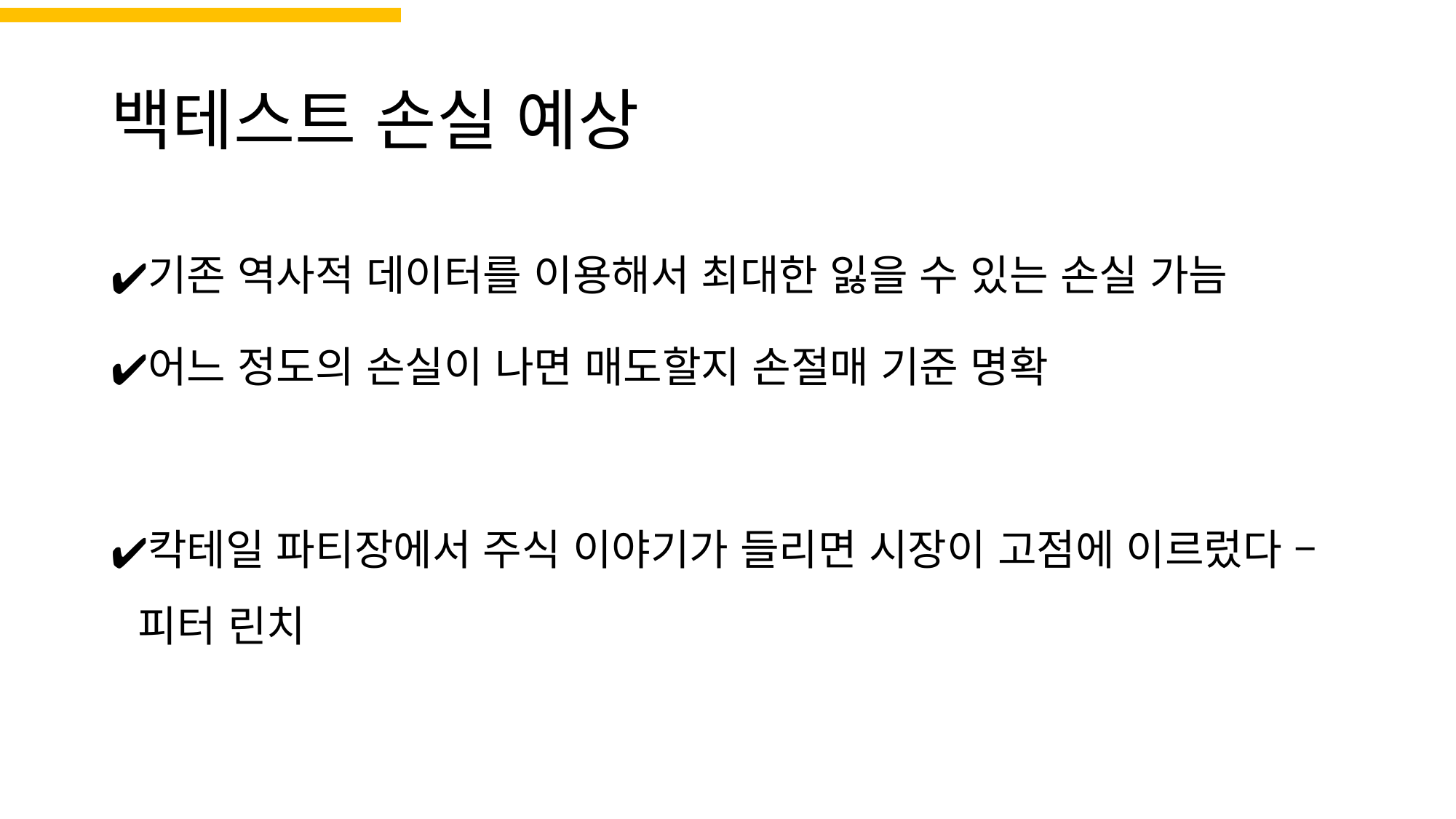

# 백테스트 손실 예상
기존 역사적 데이터를 이용해서 최대한 잃을 수 있는 손실 가늠
어느 정도의 손실이 나면 매도할지 손절매 기준 명확

칵테일 파티장에서 주식 이야기가 들리면 시장이 고점에 이르렀다 – 피터 린치